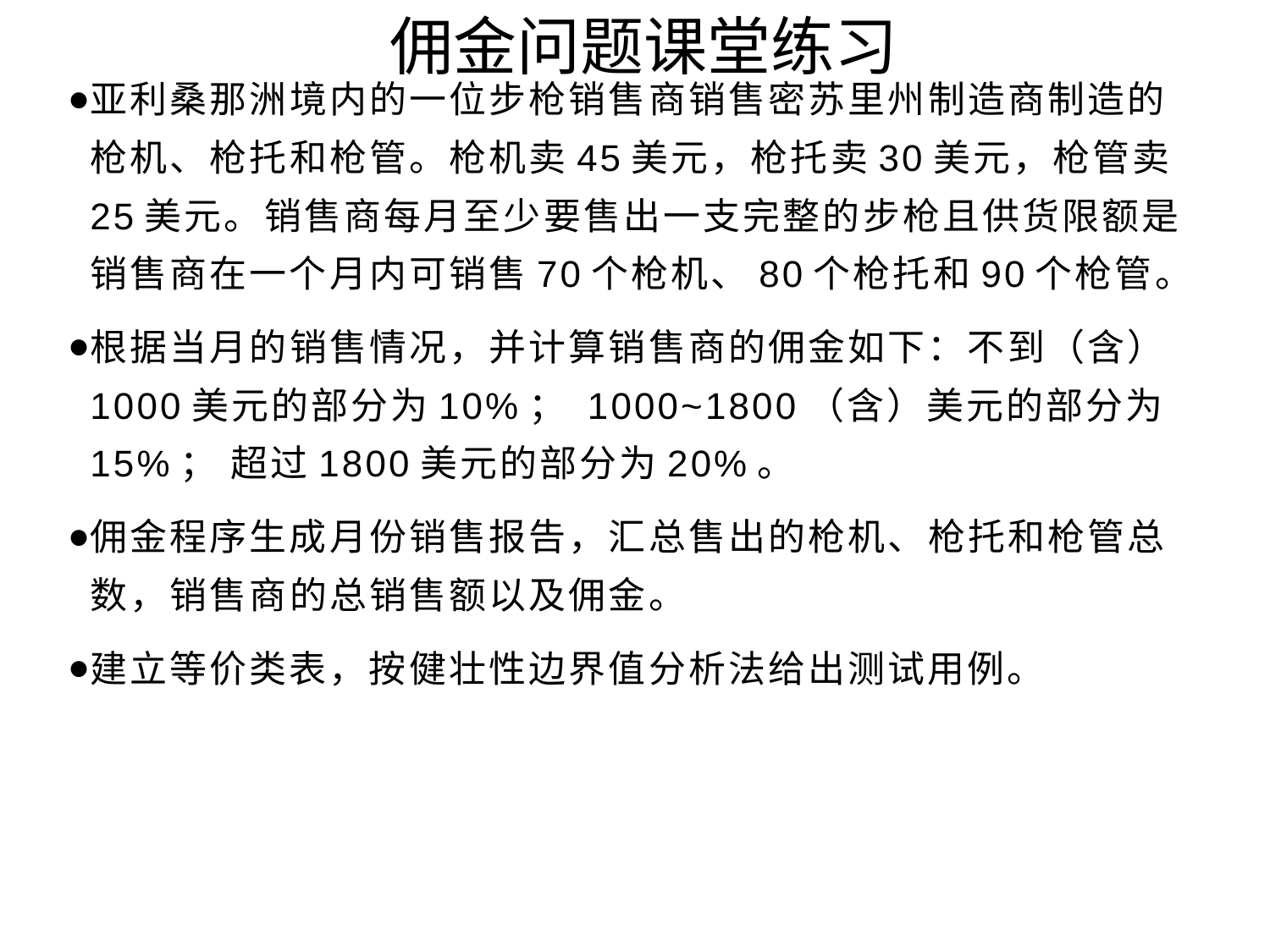

佣金问题课堂练习
亚利桑那洲境内的一位步枪销售商销售密苏里州制造商制造的枪机、枪托和枪管。枪机卖45美元，枪托卖30美元，枪管卖25美元。销售商每月至少要售出一支完整的步枪且供货限额是销售商在一个月内可销售70个枪机、80个枪托和90个枪管。
根据当月的销售情况，并计算销售商的佣金如下：不到（含）1000美元的部分为10%； 1000~1800（含）美元的部分为15%； 超过1800美元的部分为20%。
佣金程序生成月份销售报告，汇总售出的枪机、枪托和枪管总数，销售商的总销售额以及佣金。
建立等价类表，按健壮性边界值分析法给出测试用例。